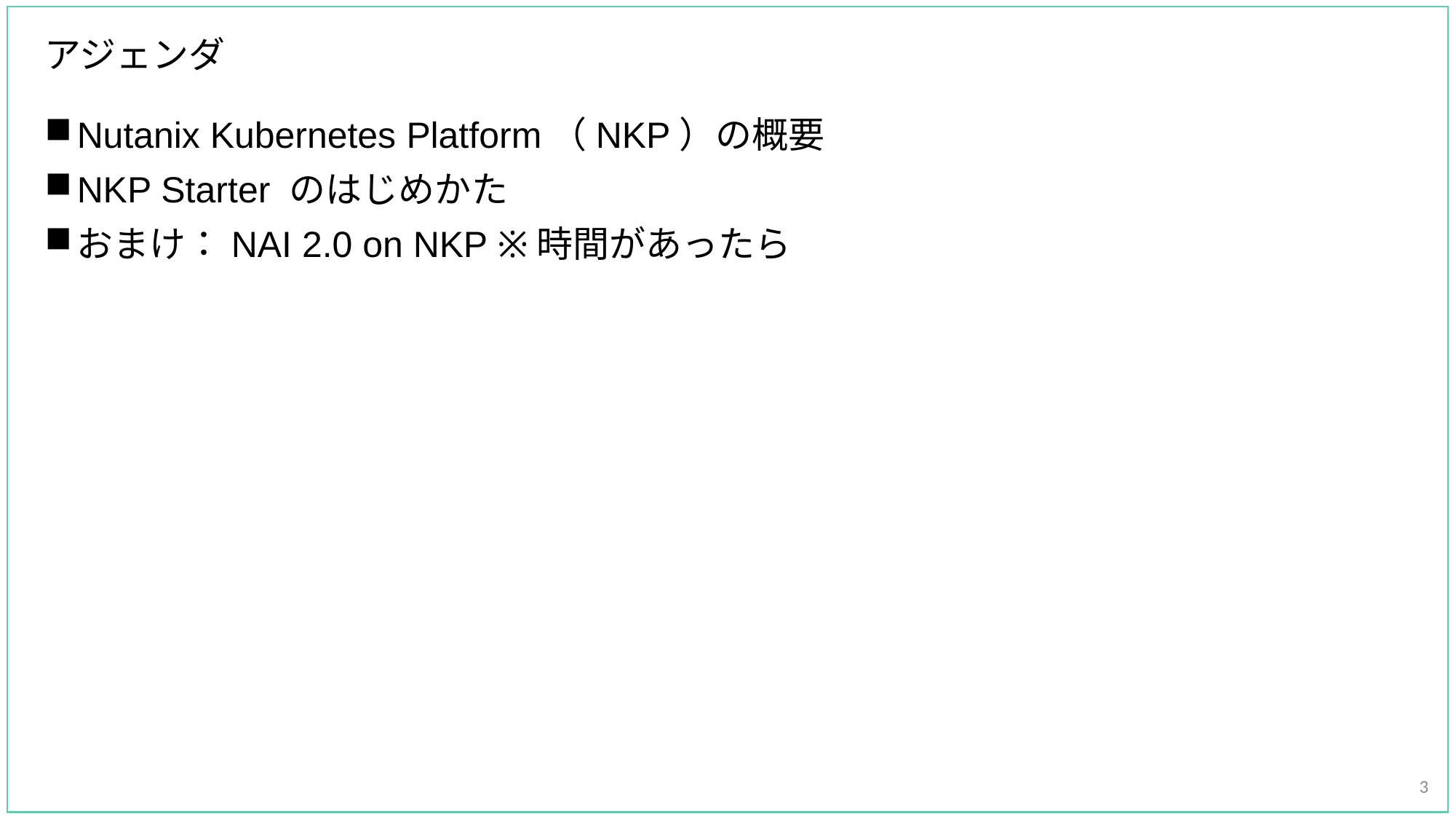

# アジェンダ
Nutanix Kubernetes Platform（NKP）の概要
NKP Starter のはじめかた
おまけ：NAI 2.0 on NKP ※時間があったら
3